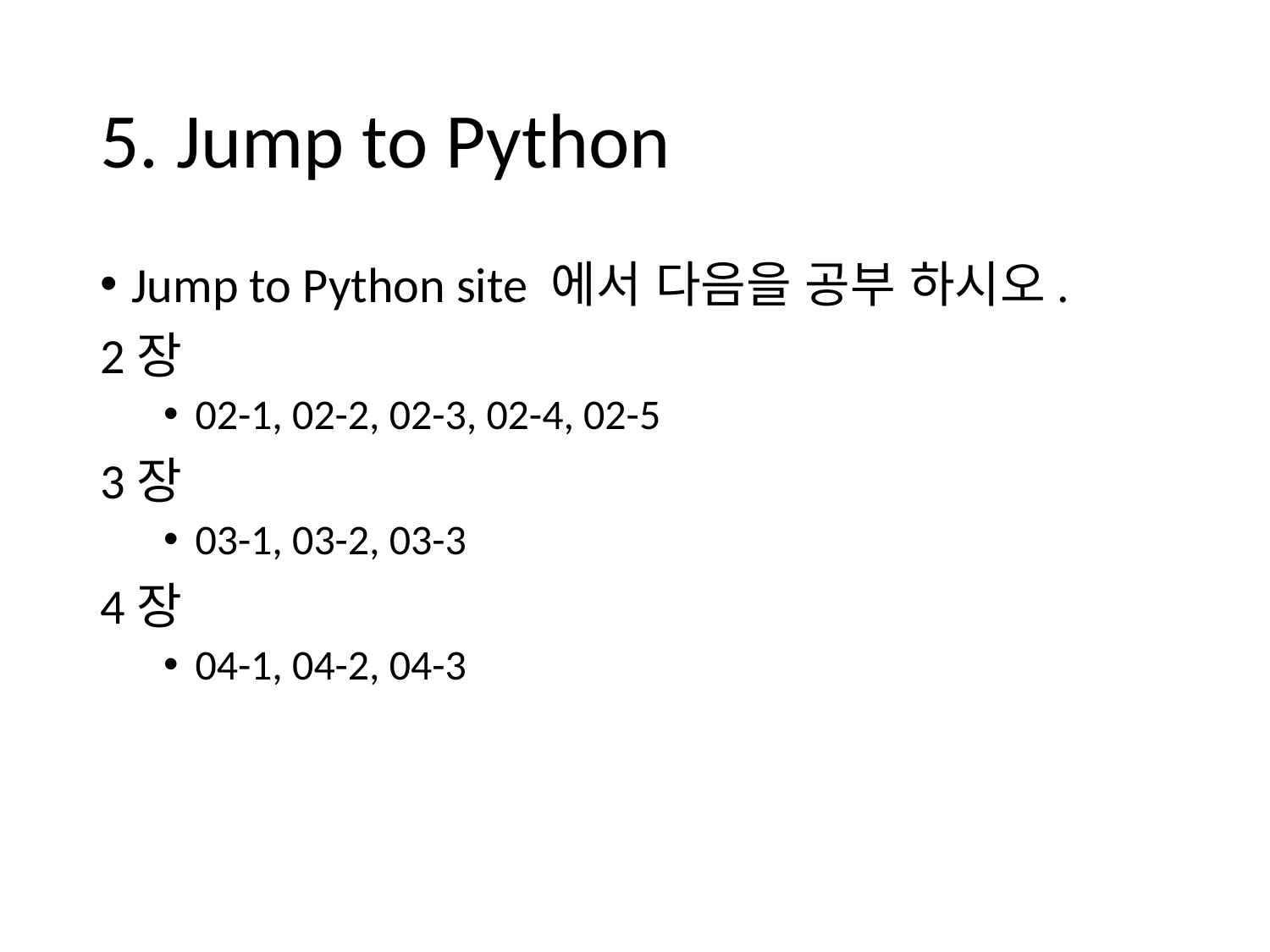

# 5. Jump to Python
Jump to Python site 에서 다음을 공부 하시오.
2장
02-1, 02-2, 02-3, 02-4, 02-5
3장
03-1, 03-2, 03-3
4장
04-1, 04-2, 04-3